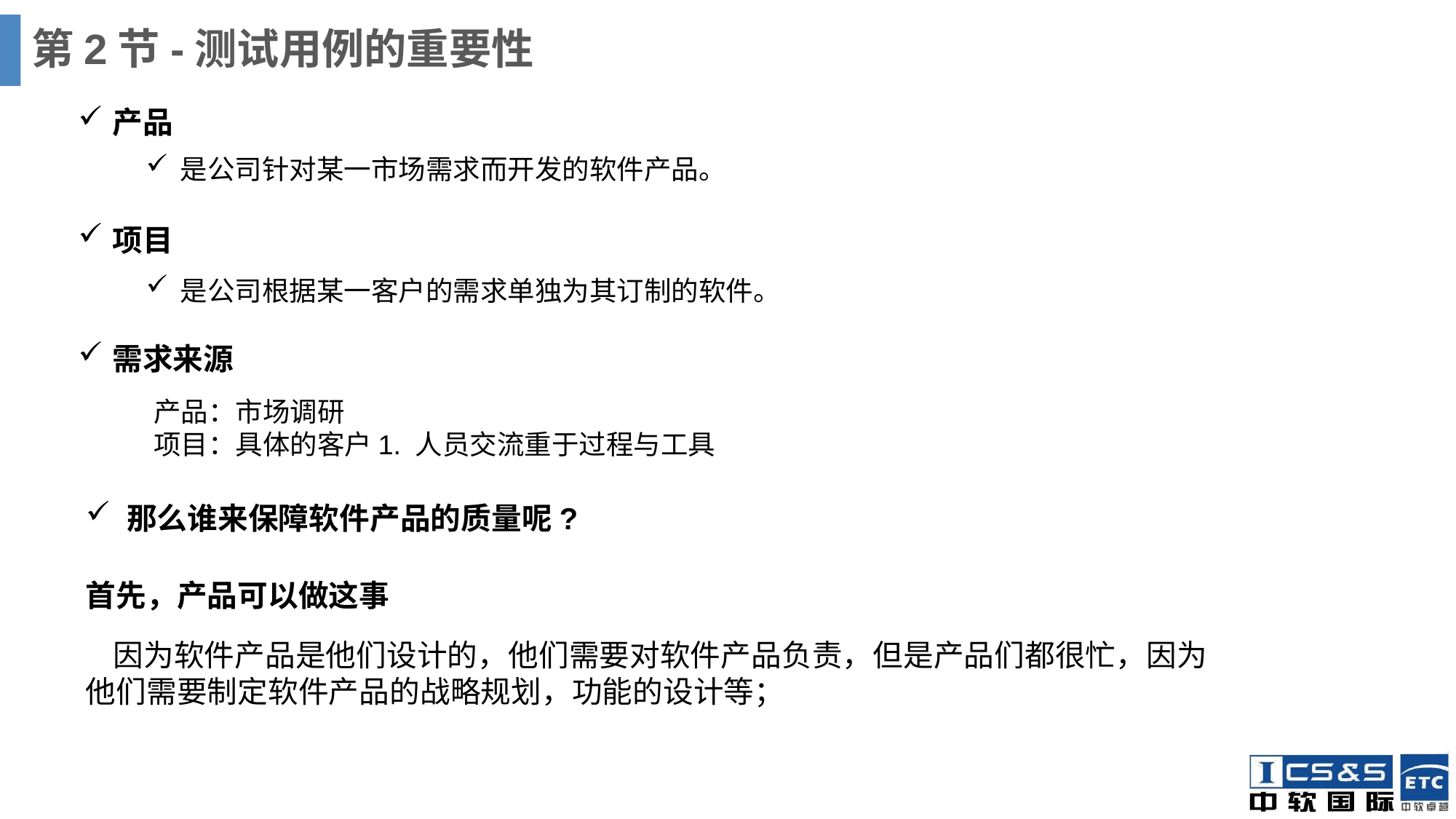

# 第2节-测试用例的重要性
产品
是公司针对某一市场需求而开发的软件产品。
项目
是公司根据某一客户的需求单独为其订制的软件。
需求来源
产品：市场调研
项目：具体的客户1. 人员交流重于过程与工具
那么谁来保障软件产品的质量呢?
首先，产品可以做这事
   因为软件产品是他们设计的，他们需要对软件产品负责，但是产品们都很忙，因为他们需要制定软件产品的战略规划，功能的设计等；